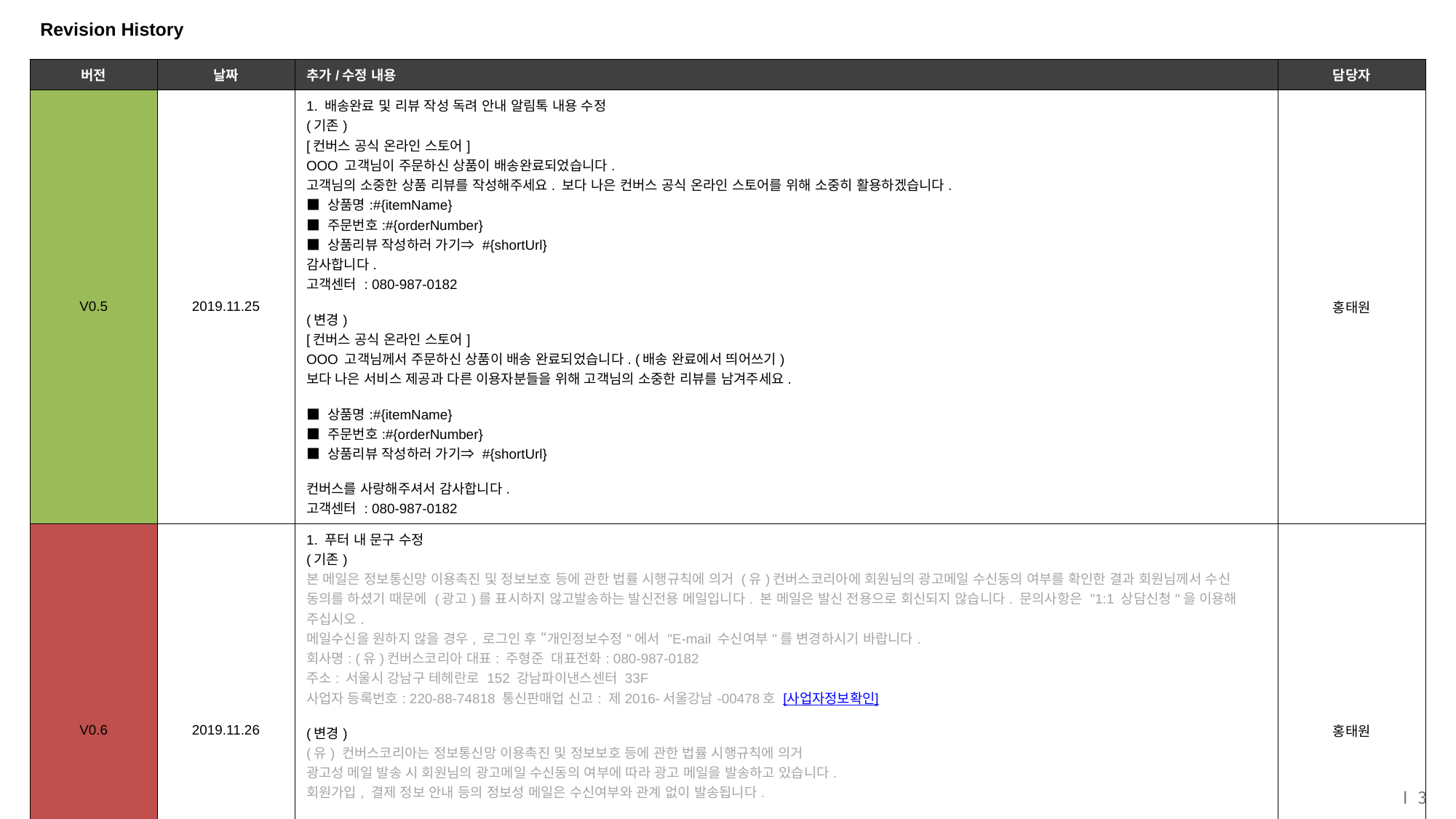

# Revision History
| 버전 | 날짜 | 추가/수정 내용 | 담당자 |
| --- | --- | --- | --- |
| V0.5 | 2019.11.25 | 1. 배송완료 및 리뷰 작성 독려 안내 알림톡 내용 수정 (기존) [컨버스 공식 온라인 스토어] OOO 고객님이 주문하신 상품이 배송완료되었습니다. 고객님의 소중한 상품 리뷰를 작성해주세요. 보다 나은 컨버스 공식 온라인 스토어를 위해 소중히 활용하겠습니다. ■ 상품명:#{itemName} ■ 주문번호:#{orderNumber} ■ 상품리뷰 작성하러 가기⇒ #{shortUrl} 감사합니다. 고객센터 : 080-987-0182 (변경) [컨버스 공식 온라인 스토어] OOO 고객님께서 주문하신 상품이 배송 완료되었습니다. (배송 완료에서 띄어쓰기) 보다 나은 서비스 제공과 다른 이용자분들을 위해 고객님의 소중한 리뷰를 남겨주세요.   ■ 상품명:#{itemName} ■ 주문번호:#{orderNumber} ■ 상품리뷰 작성하러 가기⇒ #{shortUrl}   컨버스를 사랑해주셔서 감사합니다. 고객센터 : 080-987-0182 | 홍태원 |
| V0.6 | 2019.11.26 | 1. 푸터 내 문구 수정 (기존) 본 메일은 정보통신망 이용촉진 및 정보보호 등에 관한 법률 시행규칙에 의거 (유)컨버스코리아에 회원님의 광고메일 수신동의 여부를 확인한 결과 회원님께서 수신 동의를 하셨기 때문에 (광고)를 표시하지 않고발송하는 발신전용 메일입니다. 본 메일은 발신 전용으로 회신되지 않습니다. 문의사항은 "1:1 상담신청"을 이용해 주십시오.  메일수신을 원하지 않을 경우, 로그인 후 “개인정보수정"에서 "E-mail 수신여부"를 변경하시기 바랍니다. 회사명: (유)컨버스코리아 대표: 주형준  대표전화: 080-987-0182 주소: 서울시 강남구 테헤란로 152 강남파이낸스센터 33F 사업자 등록번호: 220-88-74818 통신판매업 신고: 제2016-서울강남-00478호 [사업자정보확인] (변경) (유) 컨버스코리아는 정보통신망 이용촉진 및 정보보호 등에 관한 법률 시행규칙에 의거 광고성 메일 발송 시 회원님의 광고메일 수신동의 여부에 따라 광고 메일을 발송하고 있습니다.  회원가입, 결제 정보 안내 등의 정보성 메일은 수신여부와 관계 없이 발송됩니다.   ※  광고 메일 수신을 원하지 않을 경우, 로그인 후 개인정보 수정에서 이메일 수신여부를 변경 해주시기 바랍니다.       본 메일은 발신전용 메일로 회신되지 않으니 문의사항은 사이트 내 ‘1:1 상담신청’을 이용해 주십시오.    회사명: (유)컨버스코리아 대표: 주형준  대표전화: 080-987-0182 주소: 서울시 강남구 테헤란로 152 강남파이낸스센터 33F 사업자 등록번호: 220-88-74818 통신판매업 신고: 제2016-서울강남-00478호 [사업자정보확인] | 홍태원 |